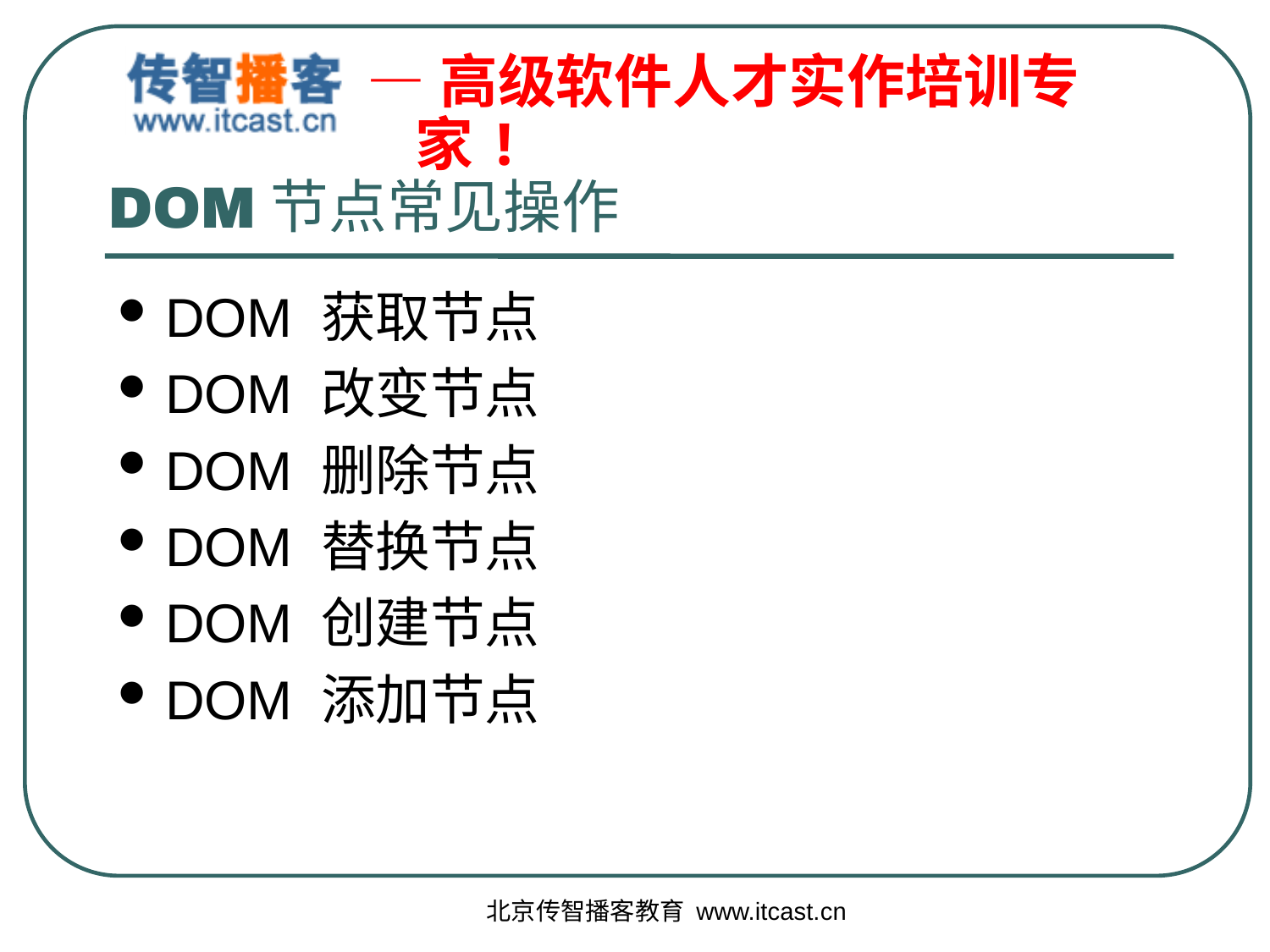

# DOM节点常见操作
DOM 获取节点
DOM 改变节点
DOM 删除节点
DOM 替换节点
DOM 创建节点
DOM 添加节点
北京传智播客教育 www.itcast.cn